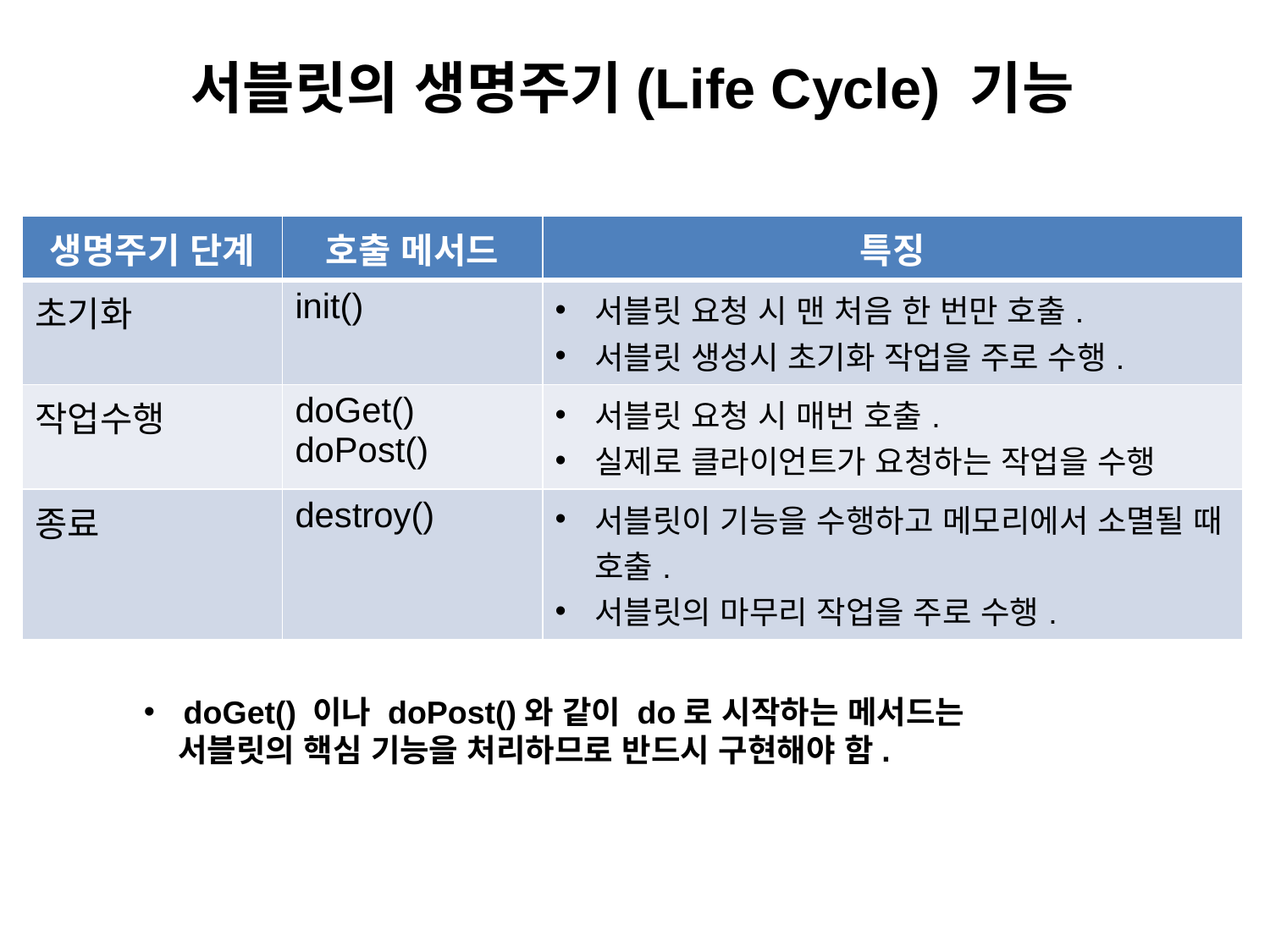

서블릿의 생명주기(Life Cycle) 기능
| 생명주기 단계 | 호출 메서드 | 특징 |
| --- | --- | --- |
| 초기화 | init() | 서블릿 요청 시 맨 처음 한 번만 호출. 서블릿 생성시 초기화 작업을 주로 수행. |
| 작업수행 | doGet() doPost() | 서블릿 요청 시 매번 호출. 실제로 클라이언트가 요청하는 작업을 수행 |
| 종료 | destroy() | 서블릿이 기능을 수행하고 메모리에서 소멸될 때 호출. 서블릿의 마무리 작업을 주로 수행. |
doGet() 이나 doPost()와 같이 do로 시작하는 메서드는
   서블릿의 핵심 기능을 처리하므로 반드시 구현해야 함.